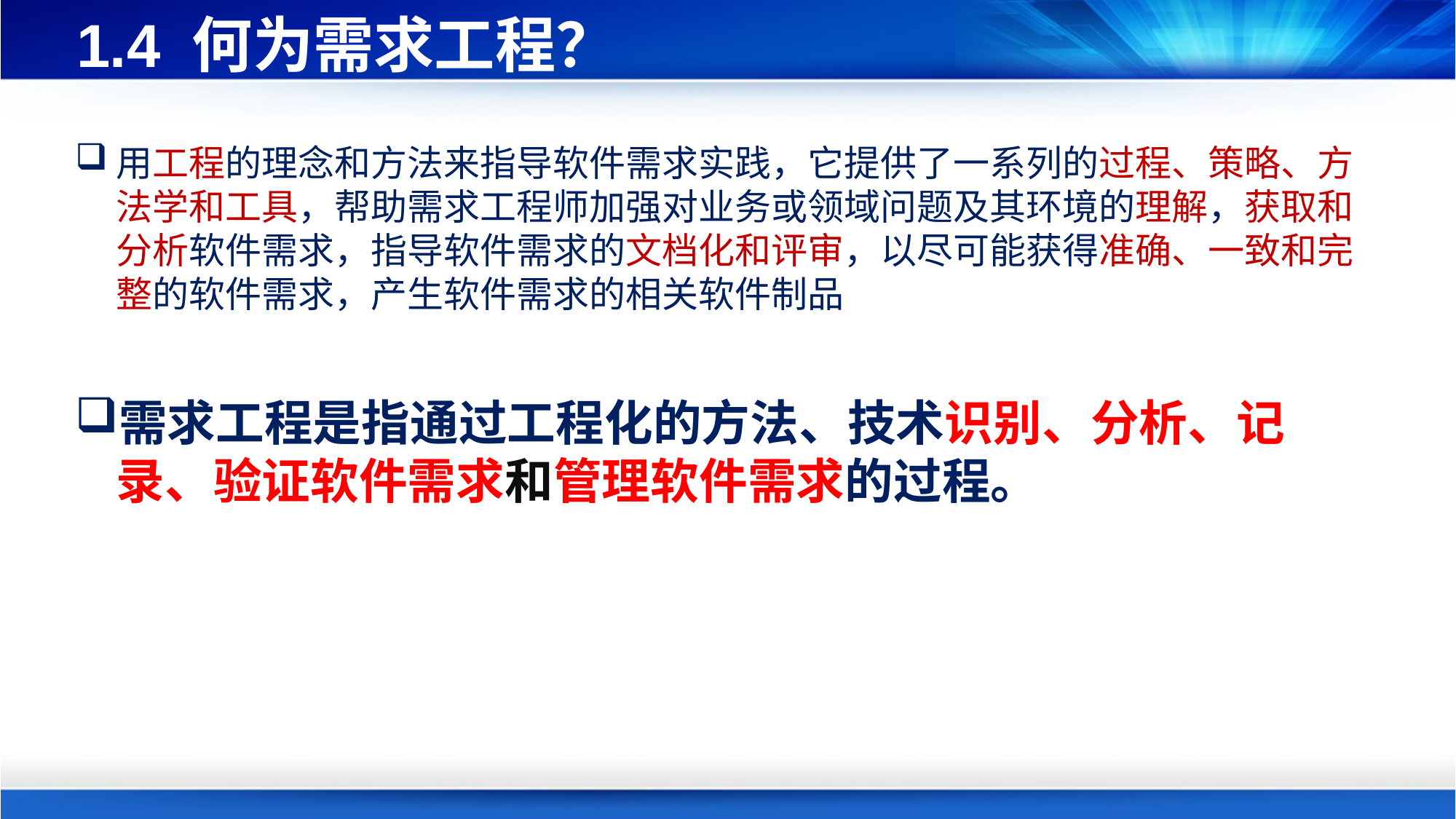

# 1.4 何为需求工程？
用工程的理念和方法来指导软件需求实践，它提供了一系列的过程、策略、方法学和工具，帮助需求工程师加强对业务或领域问题及其环境的理解，获取和分析软件需求，指导软件需求的文档化和评审，以尽可能获得准确、一致和完整的软件需求，产生软件需求的相关软件制品

需求工程是指通过工程化的方法、技术识别、分析、记录、验证软件需求和管理软件需求的过程。